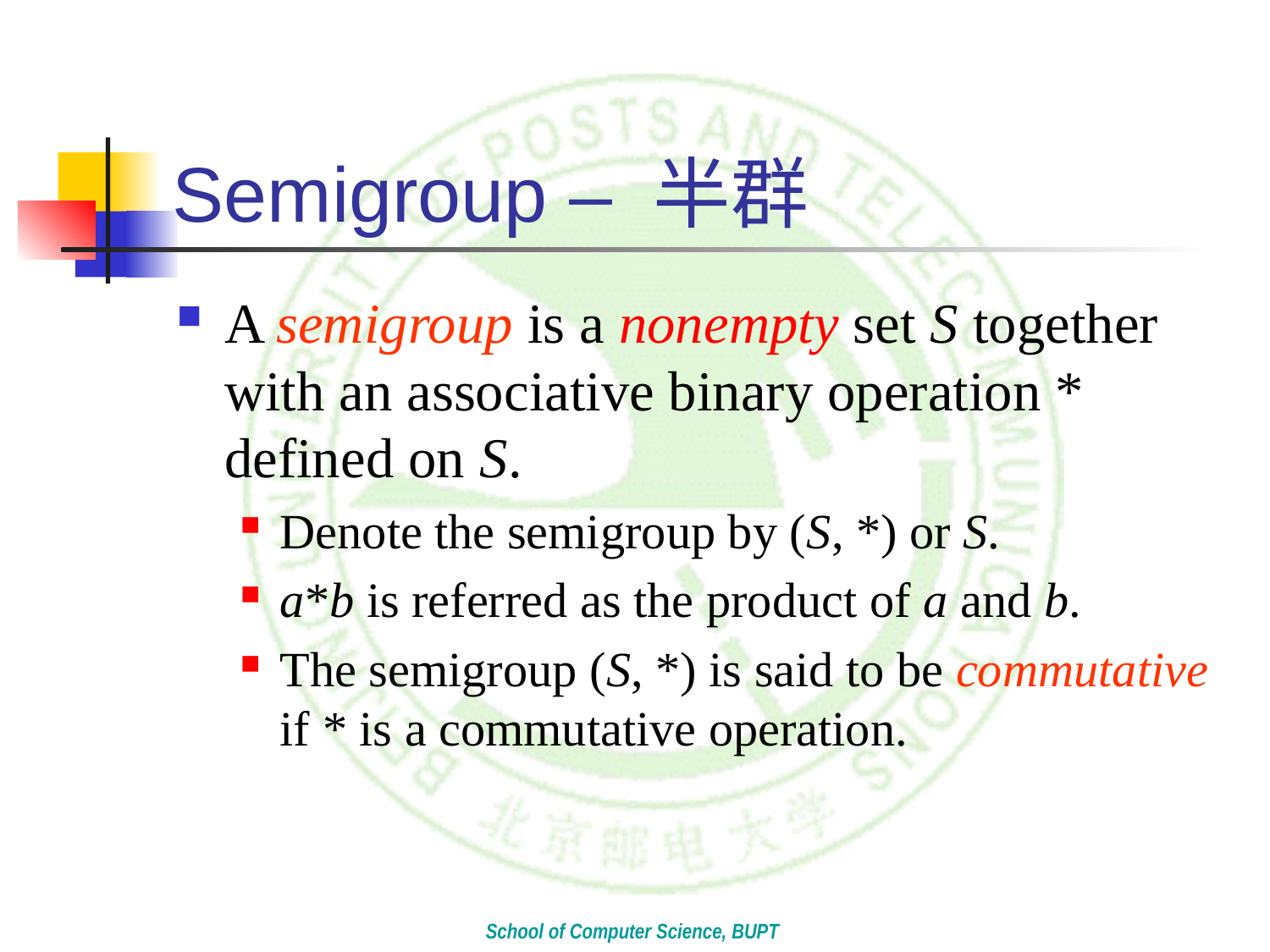

# Semigroup – 半群
A semigroup is a nonempty set S together with an associative binary operation * defined on S.
Denote the semigroup by (S, *) or S.
a*b is referred as the product of a and b.
The semigroup (S, *) is said to be commutative if * is a commutative operation.
School of Computer Science, BUPT

6